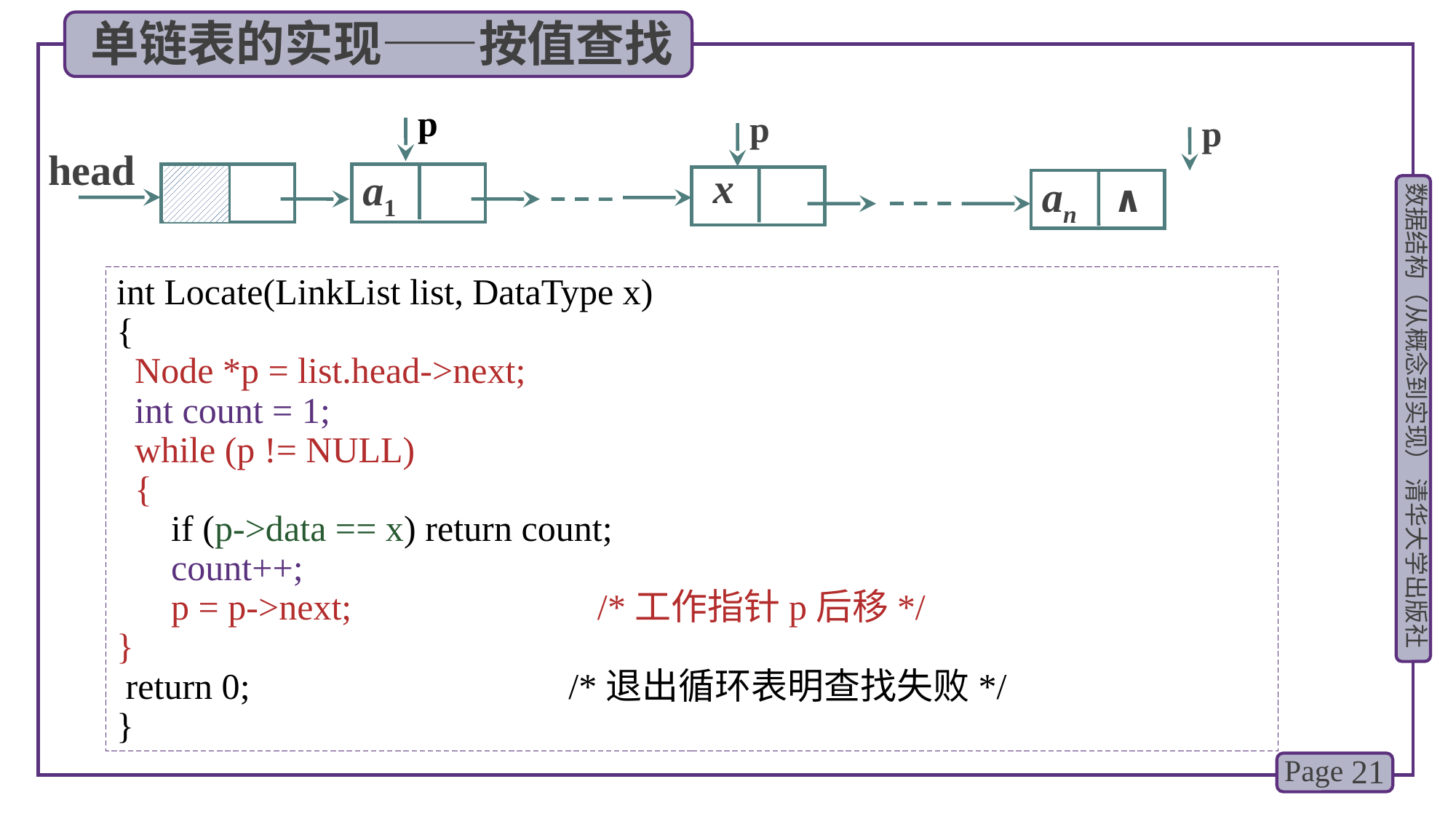

单链表的实现——按值查找

p

p

p

head

a1

 x

∧
an

int Locate(LinkList list, DataType x)
{
  Node *p = list.head->next;
  int count = 1;
  while (p != NULL)
  {
      if (p->data == x) return count;
      count++;
      p = p->next;                           /*工作指针p后移*/
}
 return 0;                                   /*退出循环表明查找失败*/
}